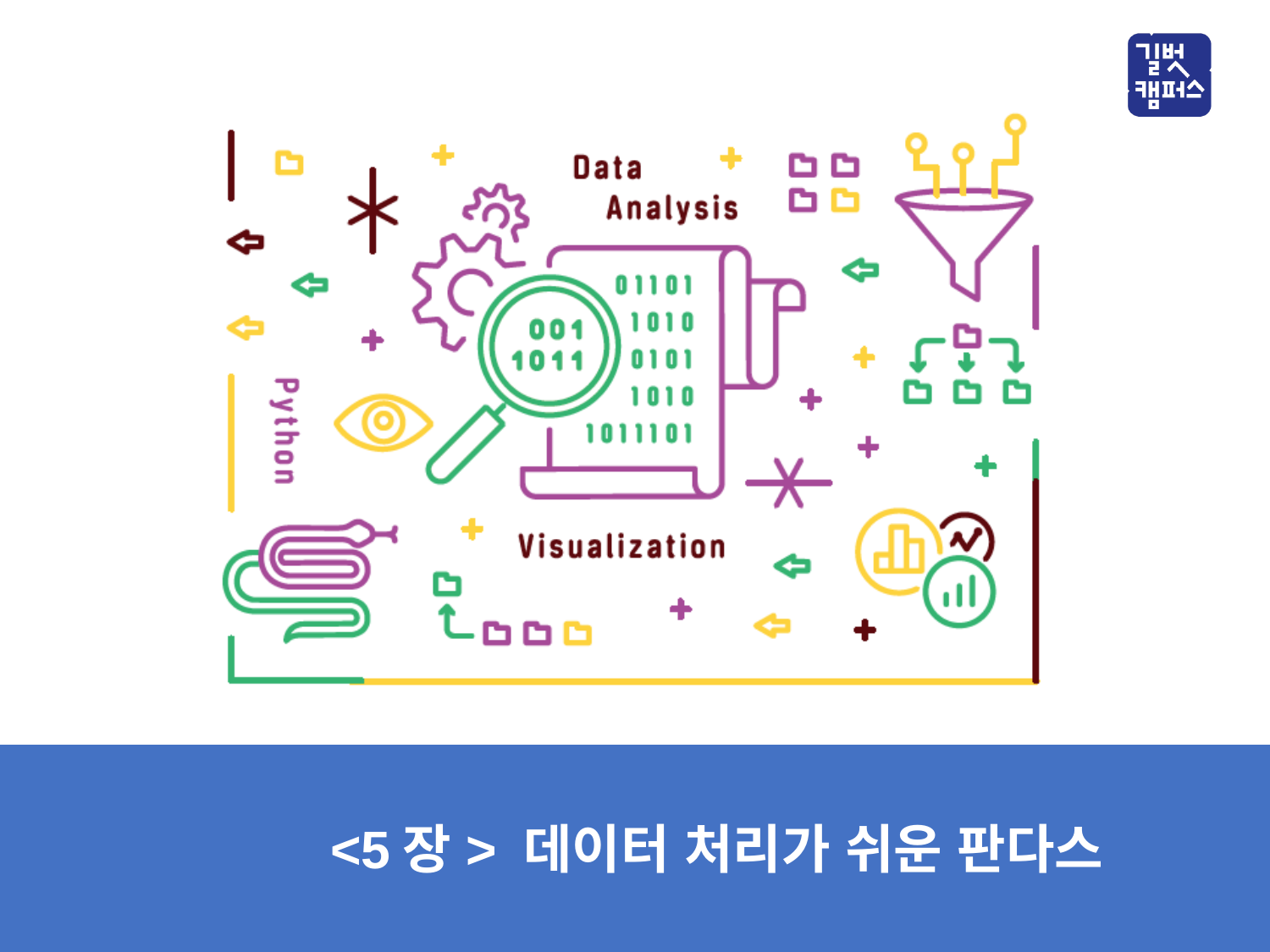

<5장> 데이터 처리가 쉬운 판다스
<1장> 전기의 기본 개념과 팅커캐드